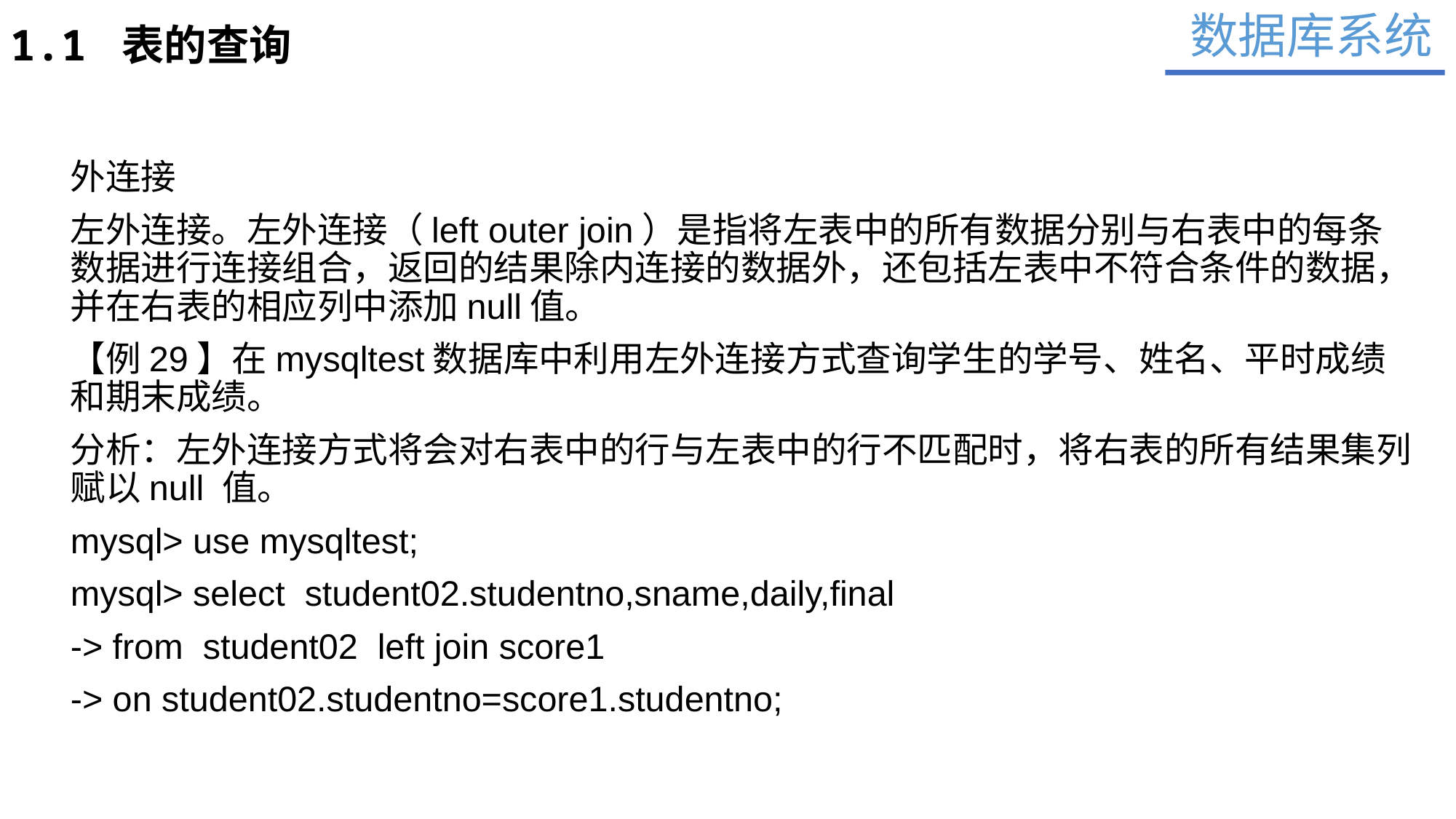

数据库系统
1.1 表的查询

外连接
左外连接。左外连接（left outer join）是指将左表中的所有数据分别与右表中的每条数据进行连接组合，返回的结果除内连接的数据外，还包括左表中不符合条件的数据，并在右表的相应列中添加null值。
【例29】在mysqltest数据库中利用左外连接方式查询学生的学号、姓名、平时成绩和期末成绩。
分析：左外连接方式将会对右表中的行与左表中的行不匹配时，将右表的所有结果集列赋以null 值。
mysql> use mysqltest;
mysql> select  student02.studentno,sname,daily,final
-> from  student02  left join score1
-> on student02.studentno=score1.studentno;